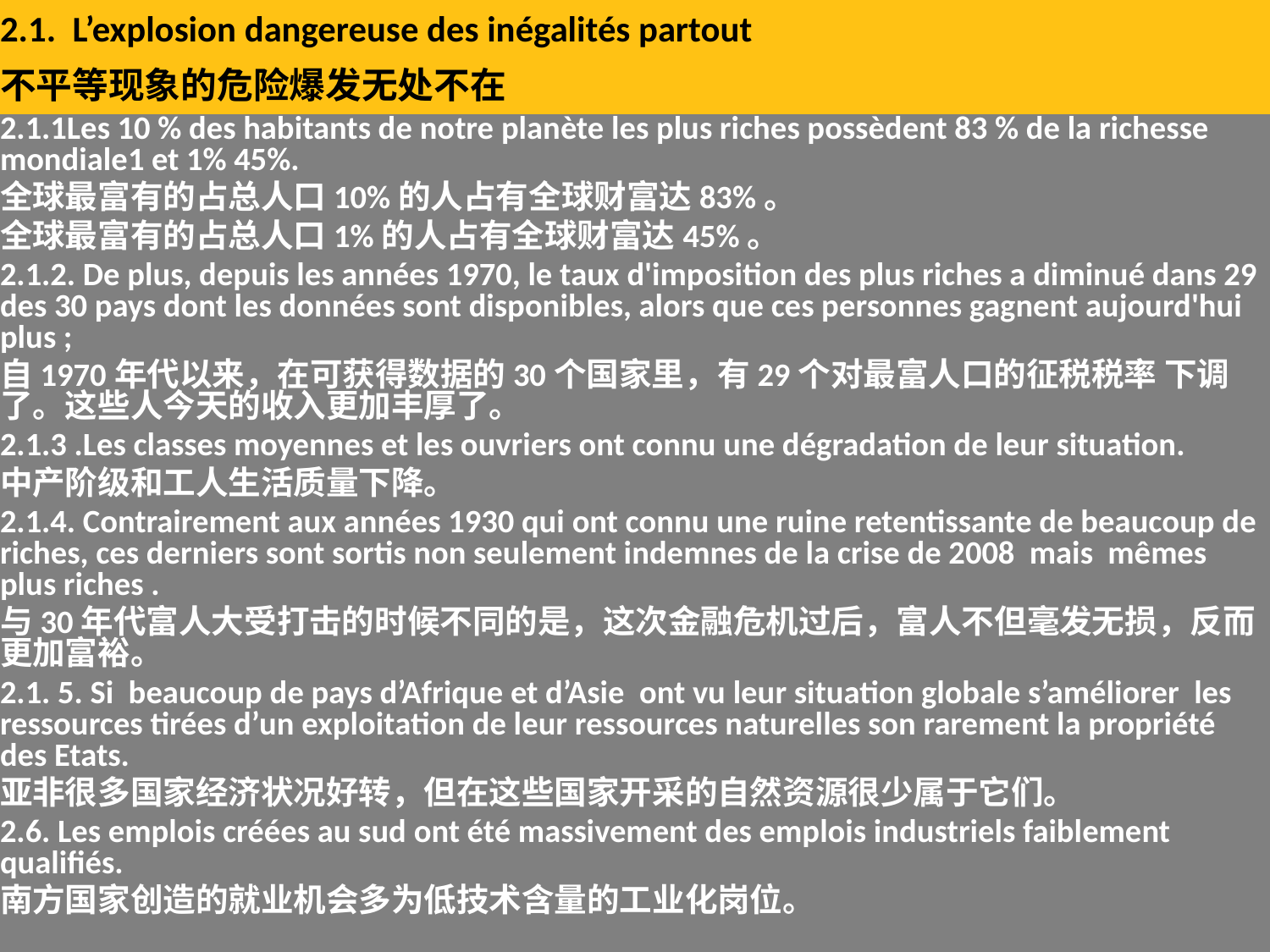

# 2.1.  L’explosion dangereuse des inégalités partout
不平等现象的危险爆发无处不在
2.1.1Les 10 % des habitants de notre planète les plus riches possèdent 83 % de la richesse mondiale1 et 1% 45%.
全球最富有的占总人口10%的人占有全球财富达83%。
全球最富有的占总人口1%的人占有全球财富达45%。
2.1.2. De plus, depuis les années 1970, le taux d'imposition des plus riches a diminué dans 29 des 30 pays dont les données sont disponibles, alors que ces personnes gagnent aujourd'hui plus ;
自1970年代以来，在可获得数据的30个国家里，有29个对最富人口的征税税率 下调了。这些人今天的收入更加丰厚了。
2.1.3 .Les classes moyennes et les ouvriers ont connu une dégradation de leur situation.
中产阶级和工人生活质量下降。
2.1.4. Contrairement aux années 1930 qui ont connu une ruine retentissante de beaucoup de  riches, ces derniers sont sortis non seulement indemnes de la crise de 2008  mais  mêmes plus riches .
与30年代富人大受打击的时候不同的是，这次金融危机过后，富人不但毫发无损，反而更加富裕。
2.1. 5. Si  beaucoup de pays d’Afrique et d’Asie  ont vu leur situation globale s’améliorer  les ressources tirées d’un exploitation de leur ressources naturelles son rarement la propriété des Etats.
亚非很多国家经济状况好转，但在这些国家开采的自然资源很少属于它们。
2.6. Les emplois créées au sud ont été massivement des emplois industriels faiblement qualifiés.
南方国家创造的就业机会多为低技术含量的工业化岗位。